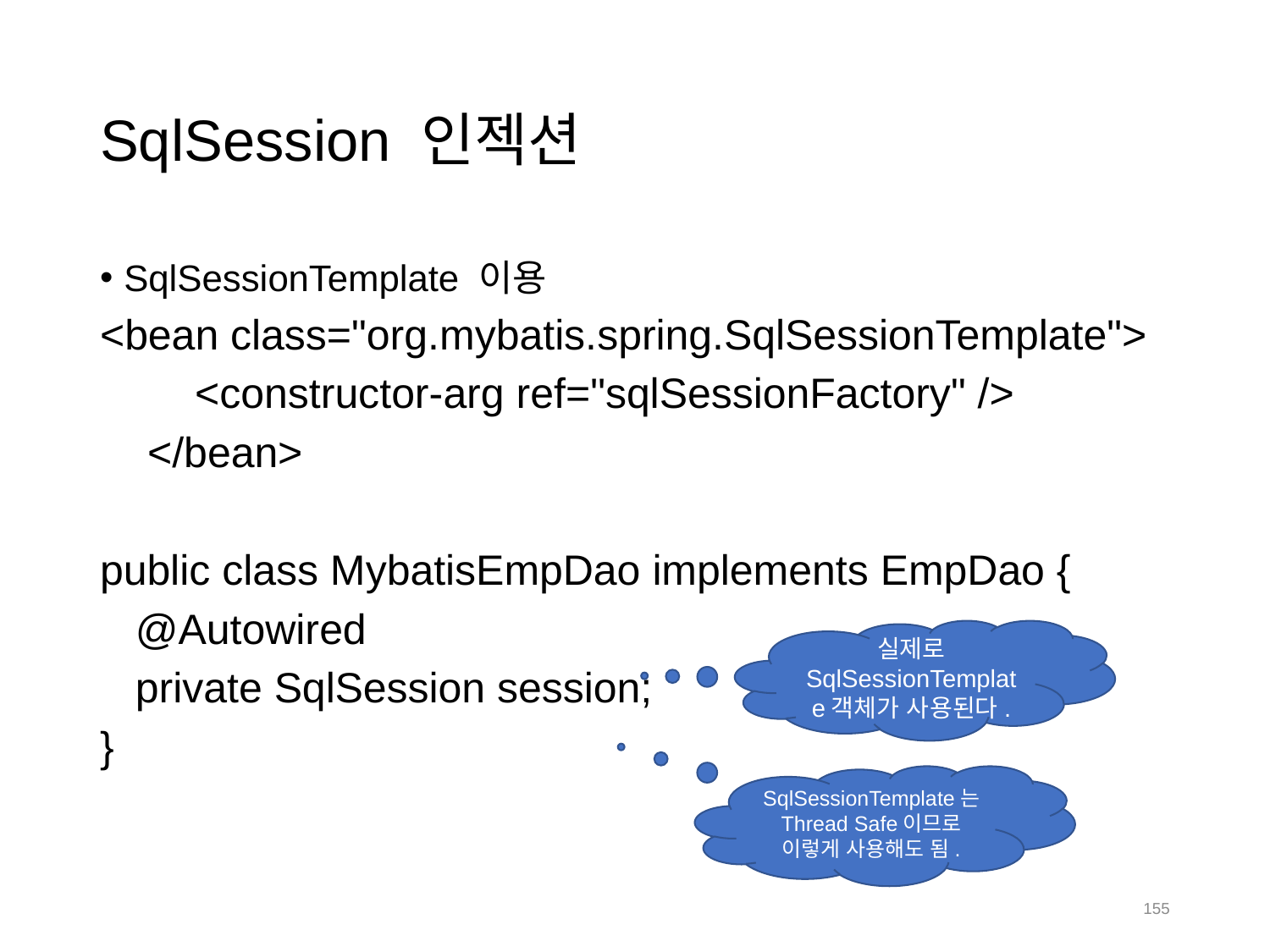

# SqlSession 인젝션
SqlSessionTemplate 이용
<bean class="org.mybatis.spring.SqlSessionTemplate">
        <constructor-arg ref="sqlSessionFactory" />
    </bean>

public class MybatisEmpDao implements EmpDao {
   @Autowired
   private SqlSession session;
}
실제로 SqlSessionTemplate객체가 사용된다.
SqlSessionTemplate는 Thread Safe이므로 이렇게 사용해도 됨.
155